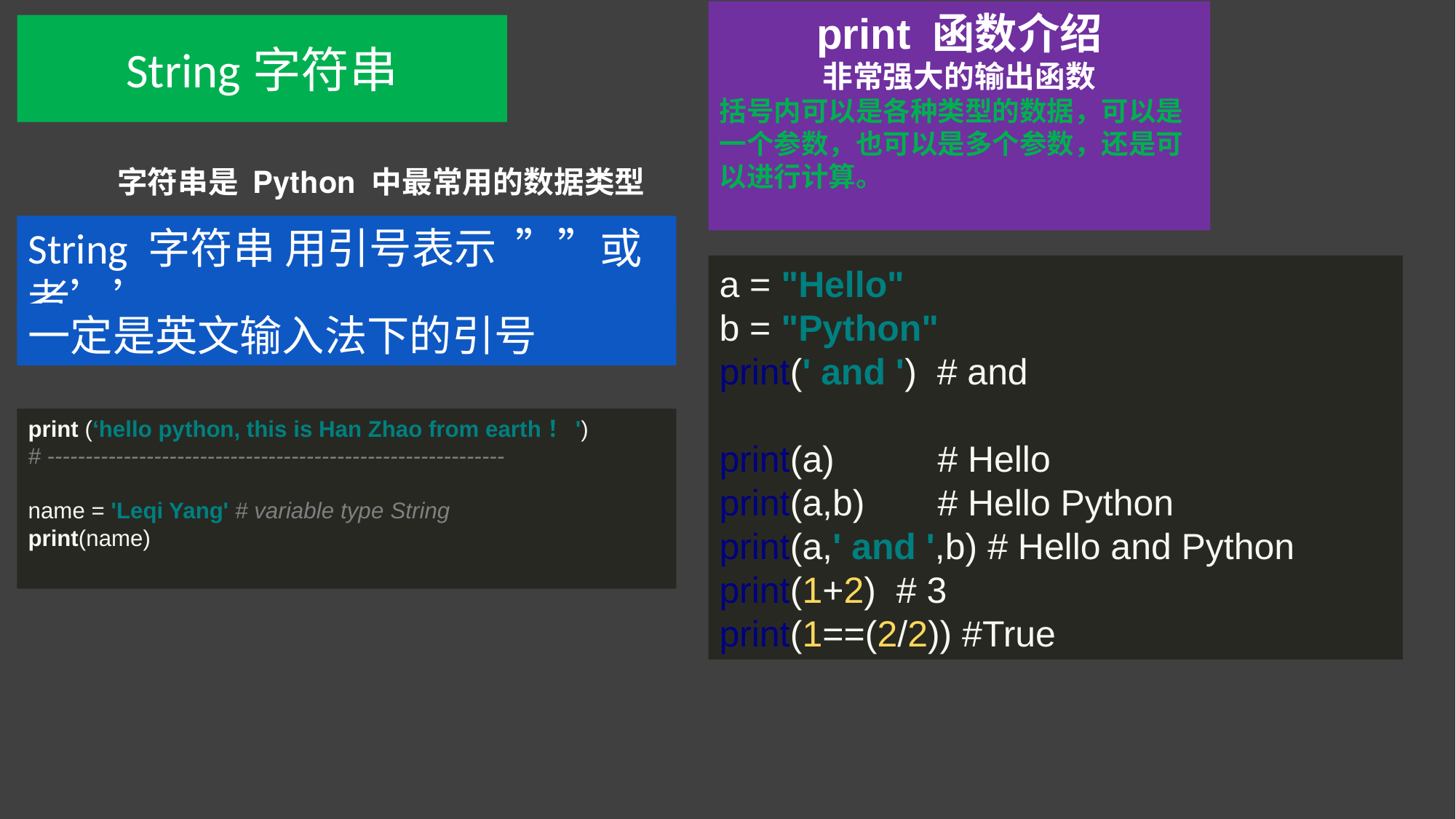

print 函数介绍
非常强大的输出函数
括号内可以是各种类型的数据，可以是一个参数，也可以是多个参数，还是可以进行计算。

String字符串
字符串是 Python 中最常用的数据类型
a = "Hello"
b = "Python"
print(' and ')  # and
print(a)	# Hello
print(a,b)	# Hello Python
print(a,' and ',b) # Hello and Python
print(1+2)  # 3
print(1==(2/2)) #True
String 字符串 用引号表示  ””或者’’
一定是英文输入法下的引号
print (‘hello python, this is Han Zhao from earth！')
# ------------------------------------------------------------
name = 'Leqi Yang' # variable type String
print(name)